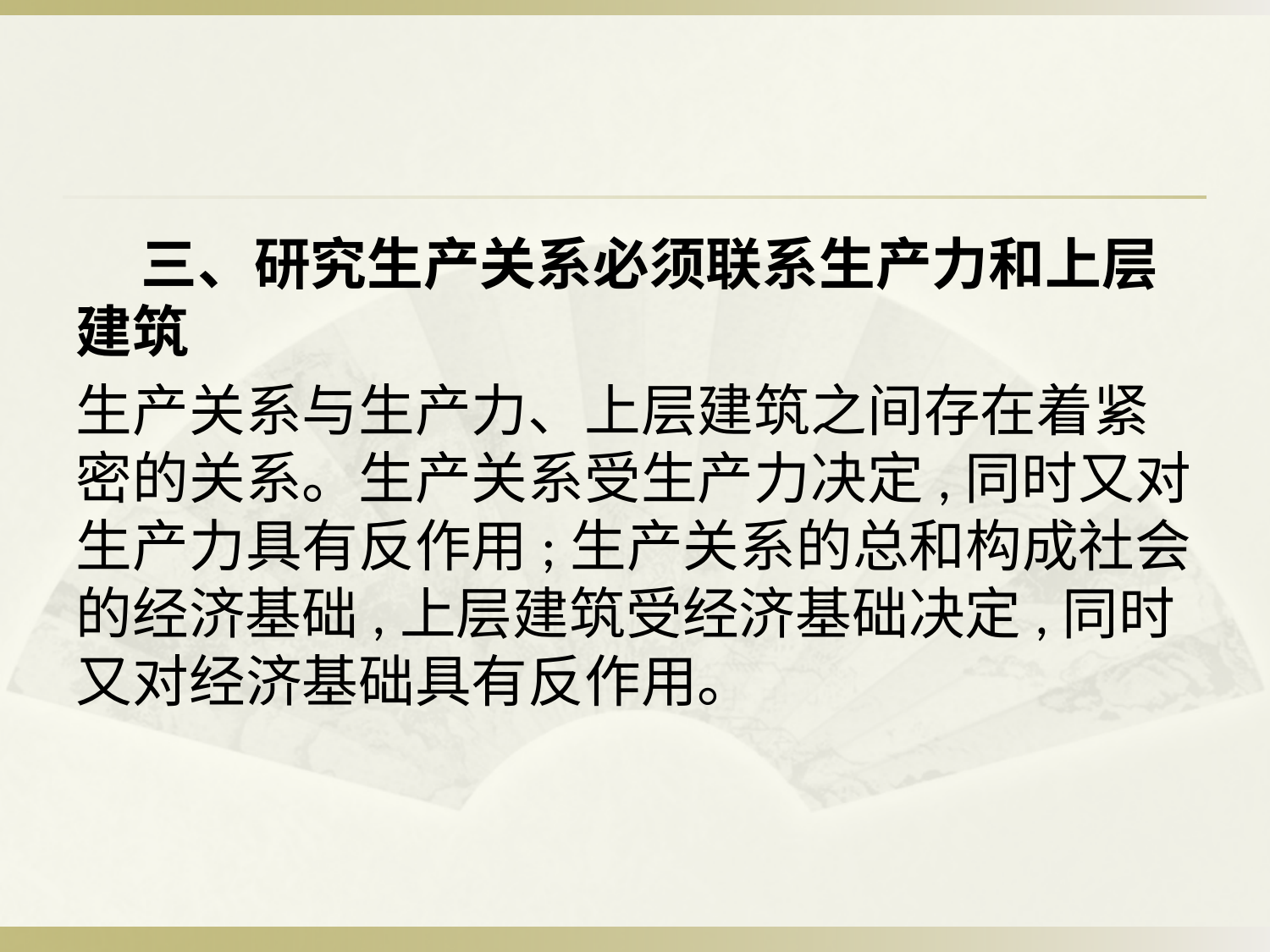

#
    三、研究生产关系必须联系生产力和上层建筑
生产关系与生产力、上层建筑之间存在着紧密的关系。生产关系受生产力决定,同时又对生产力具有反作用;生产关系的总和构成社会的经济基础,上层建筑受经济基础决定,同时又对经济基础具有反作用。